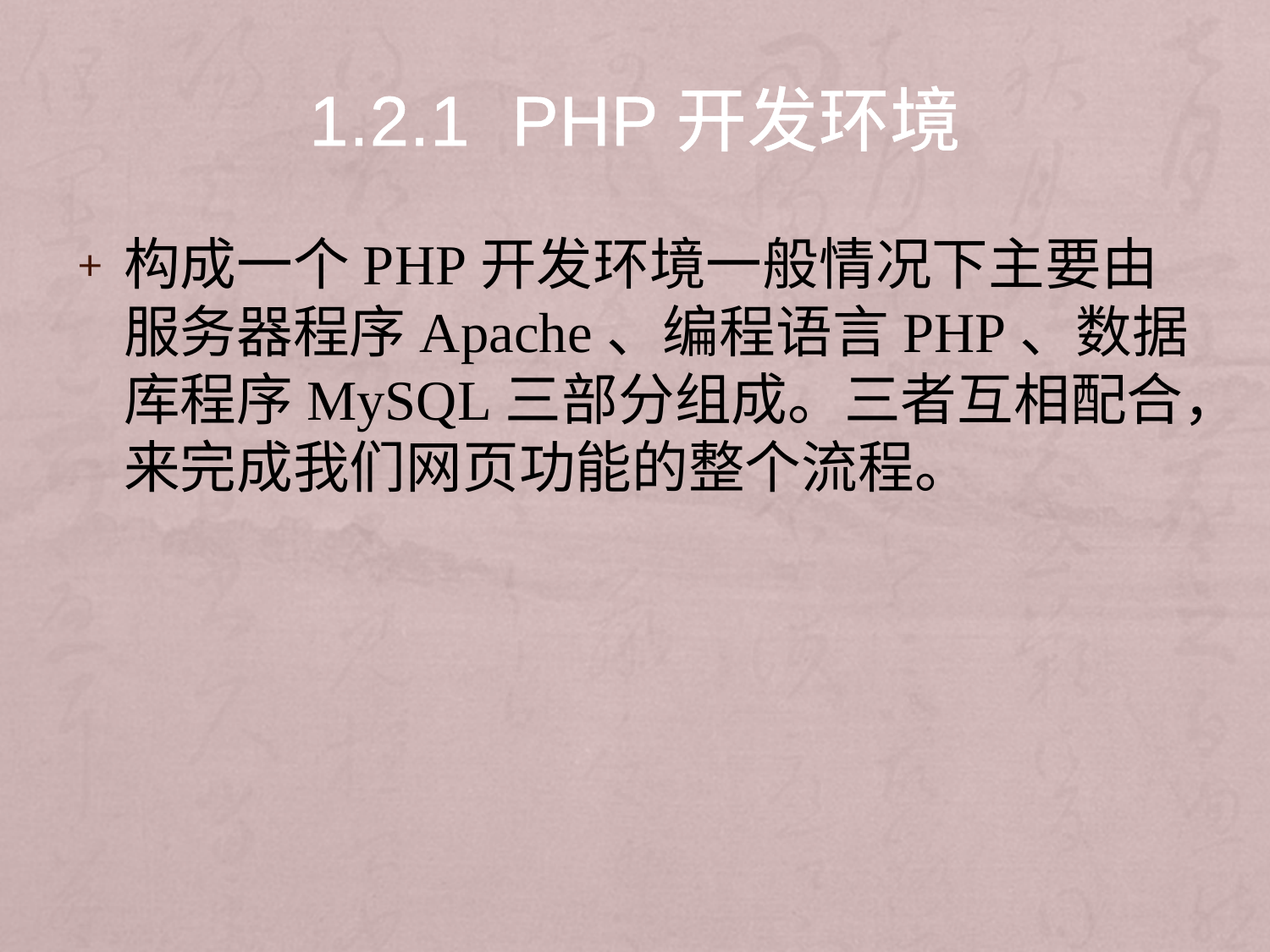

# 1.2.1  PHP开发环境
构成一个PHP开发环境一般情况下主要由服务器程序Apache、编程语言PHP、数据库程序MySQL三部分组成。三者互相配合，来完成我们网页功能的整个流程。